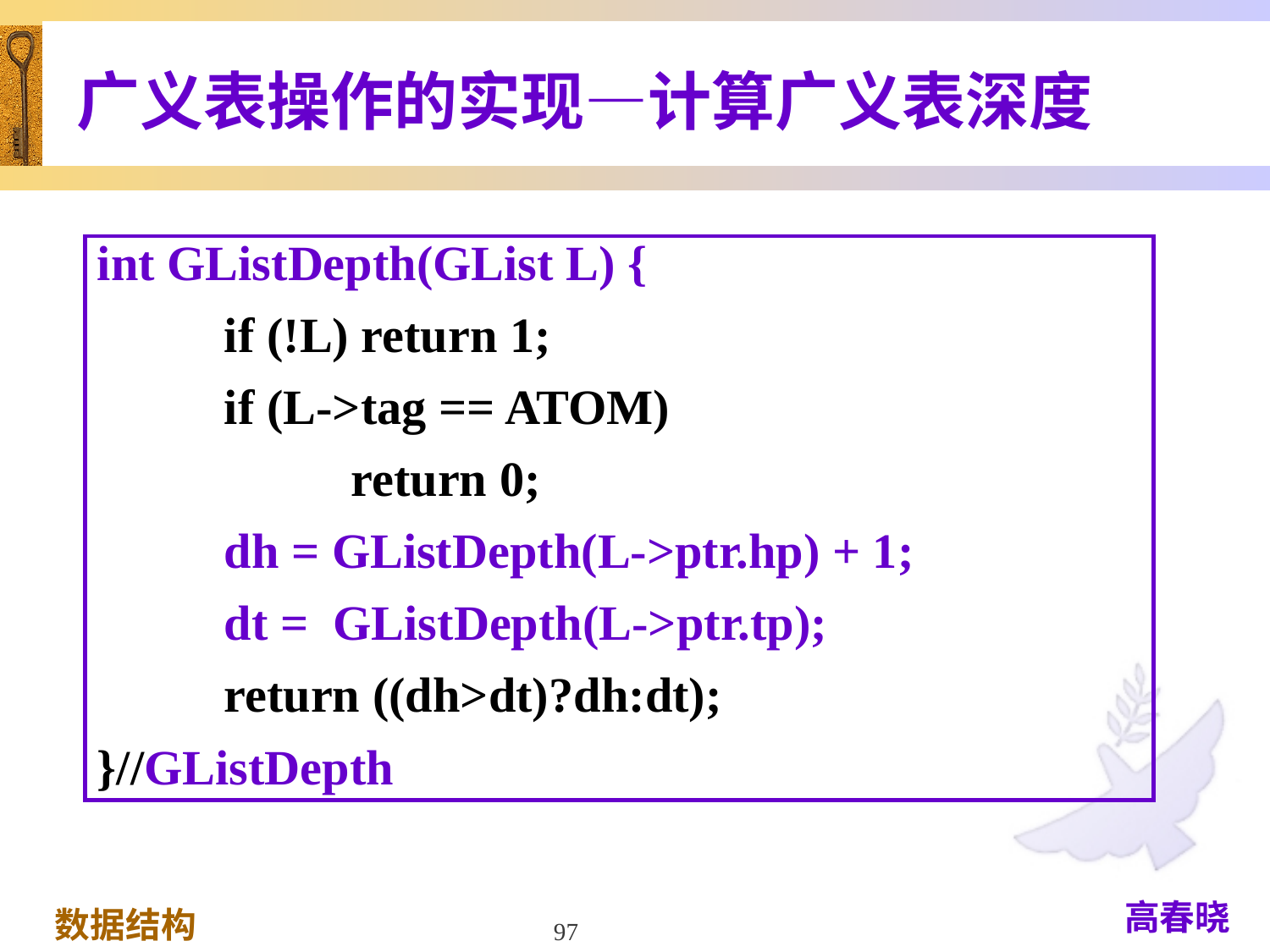

# 广义表操作的实现—计算广义表深度
int GListDepth(GList L) {
	if (!L) return 1;
	if (L->tag == ATOM)
		return 0;
	dh = GListDepth(L->ptr.hp) + 1;
	dt =  GListDepth(L->ptr.tp);
	return ((dh>dt)?dh:dt);
}//GListDepth
97